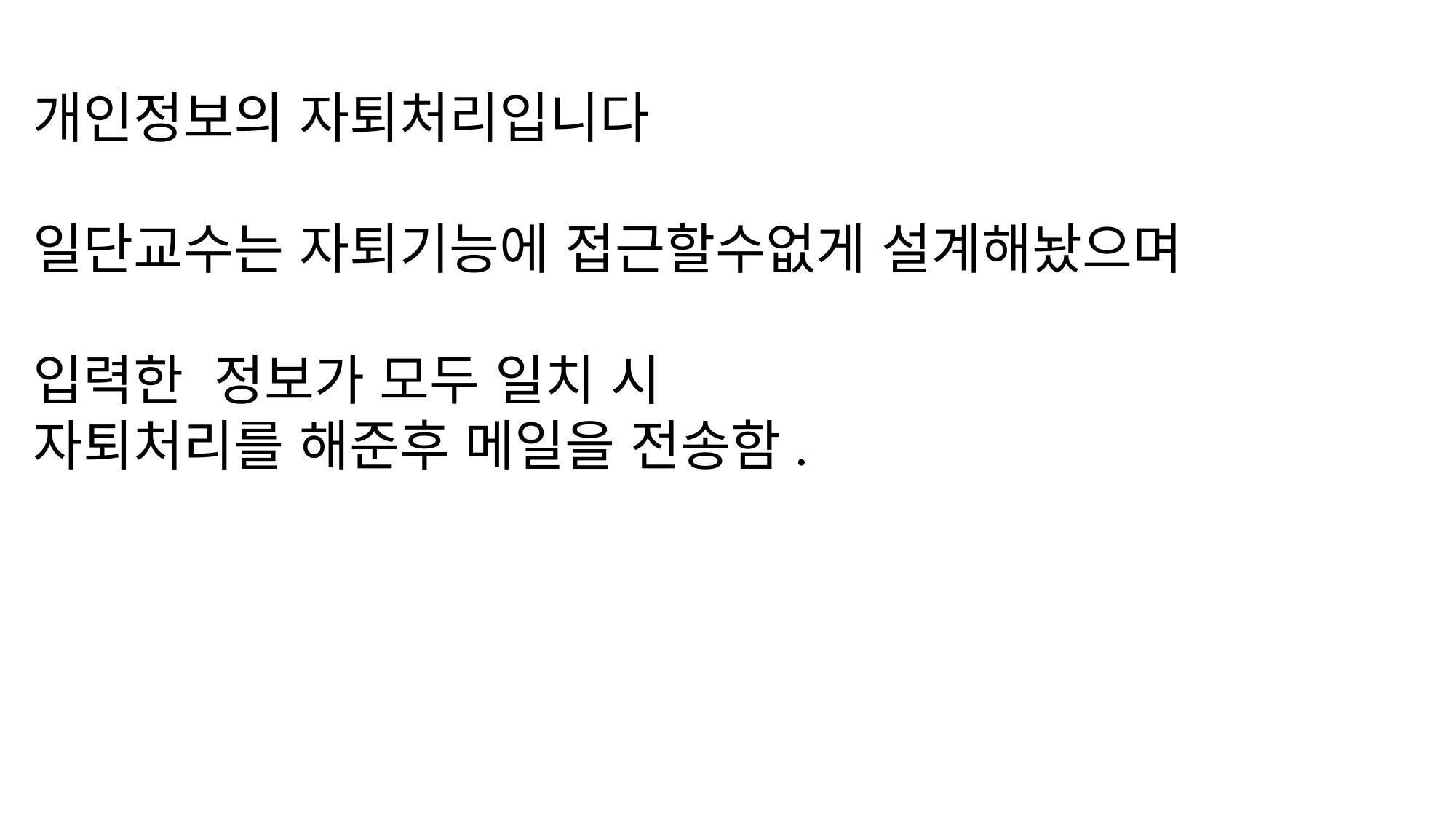

개인정보의 자퇴처리입니다

일단교수는 자퇴기능에 접근할수없게 설계해놨으며

입력한  정보가 모두 일치 시
자퇴처리를 해준후 메일을 전송함.